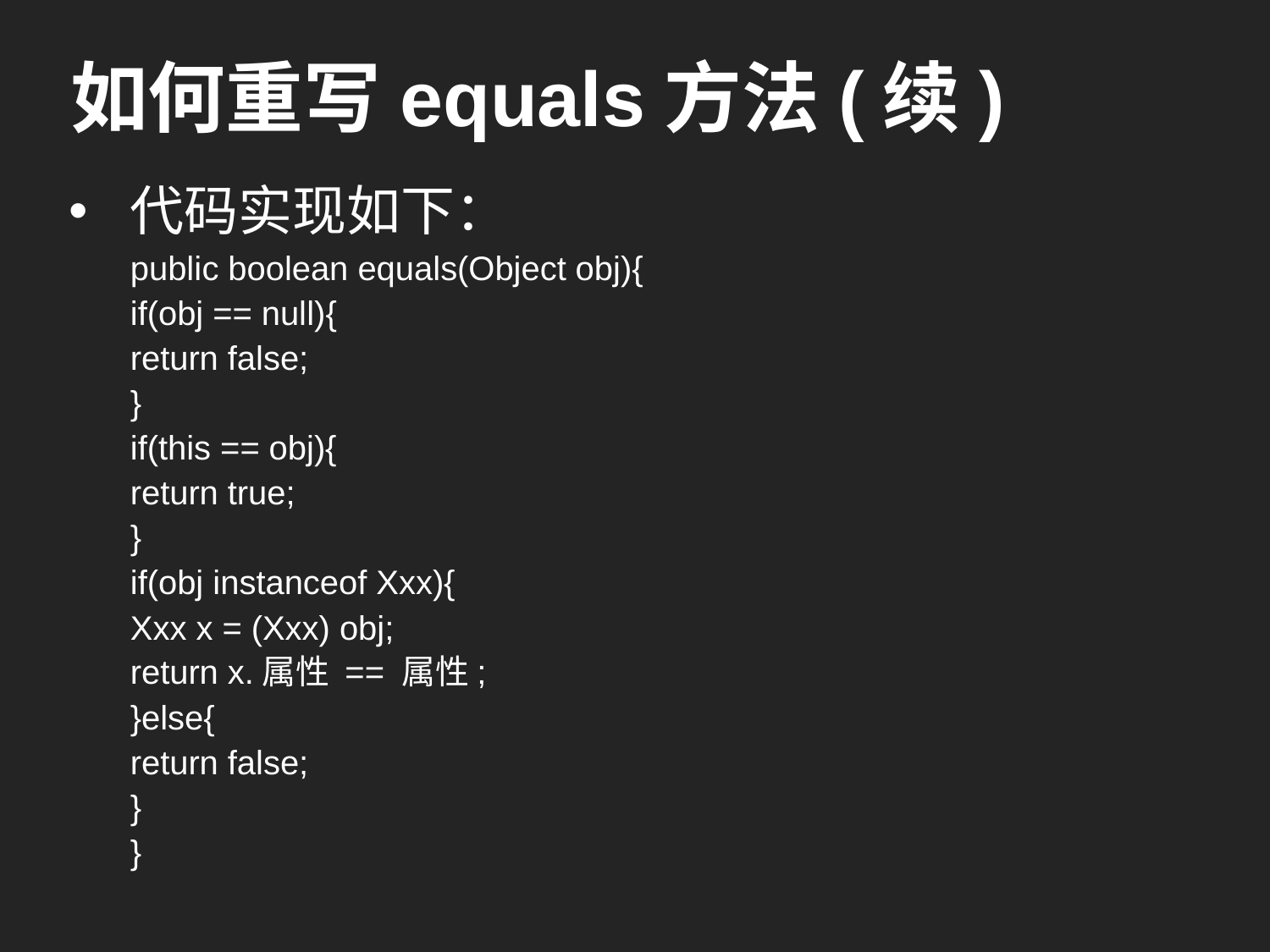

# 如何重写equals方法(续)
代码实现如下：
public boolean equals(Object obj){
	if(obj == null){
		return false;
	}
	if(this == obj){
		return true;
	}
	if(obj instanceof Xxx){
		Xxx x = (Xxx) obj;
		return x.属性 == 属性;
	}else{
		return false;
	}
}